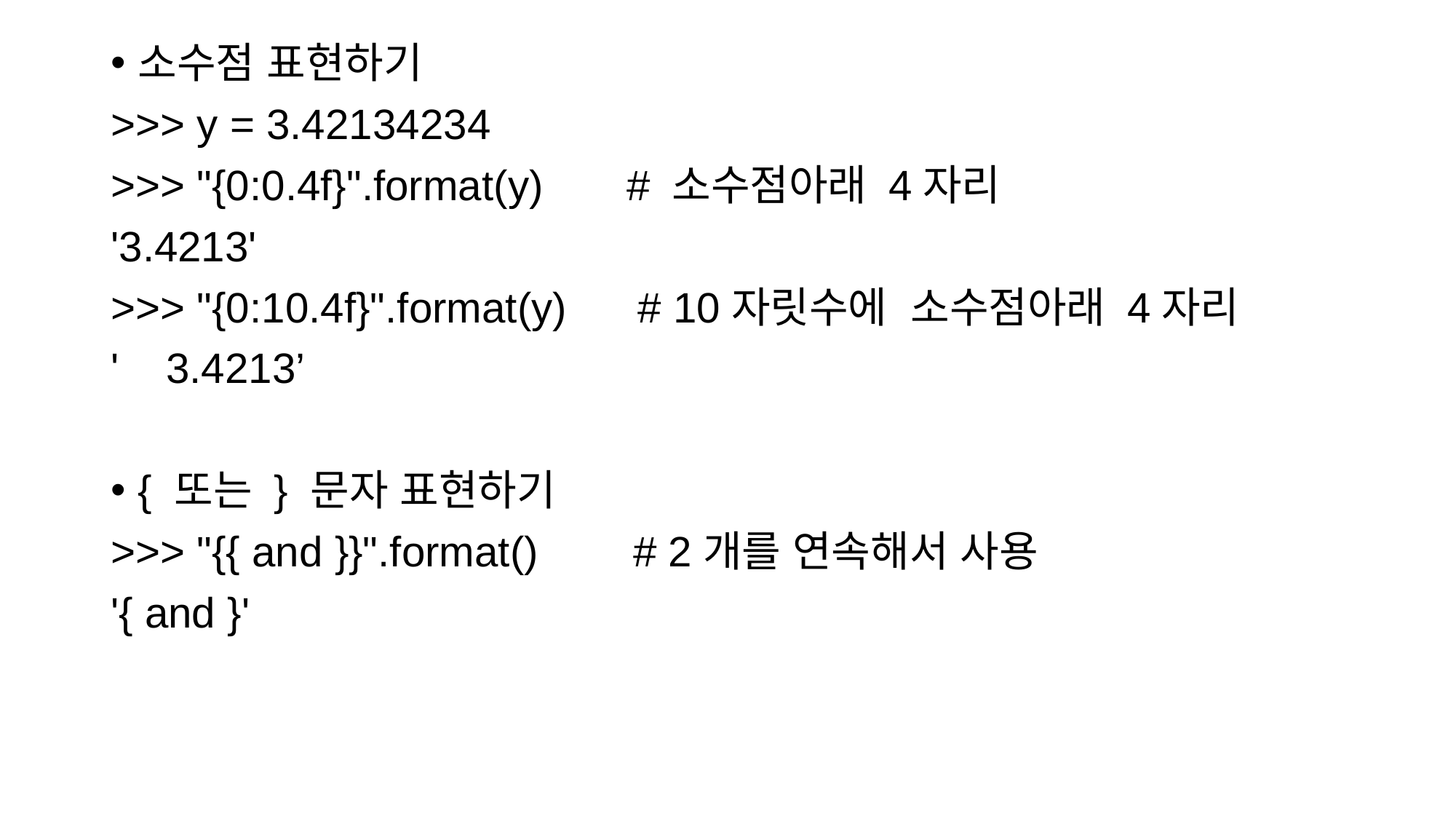

소수점 표현하기
>>> y = 3.42134234
>>> "{0:0.4f}".format(y)       # 소수점아래 4자리
'3.4213'
>>> "{0:10.4f}".format(y)      # 10자릿수에  소수점아래 4자리
'    3.4213’

{ 또는 } 문자 표현하기
>>> "{{ and }}".format()        # 2개를 연속해서 사용
'{ and }'